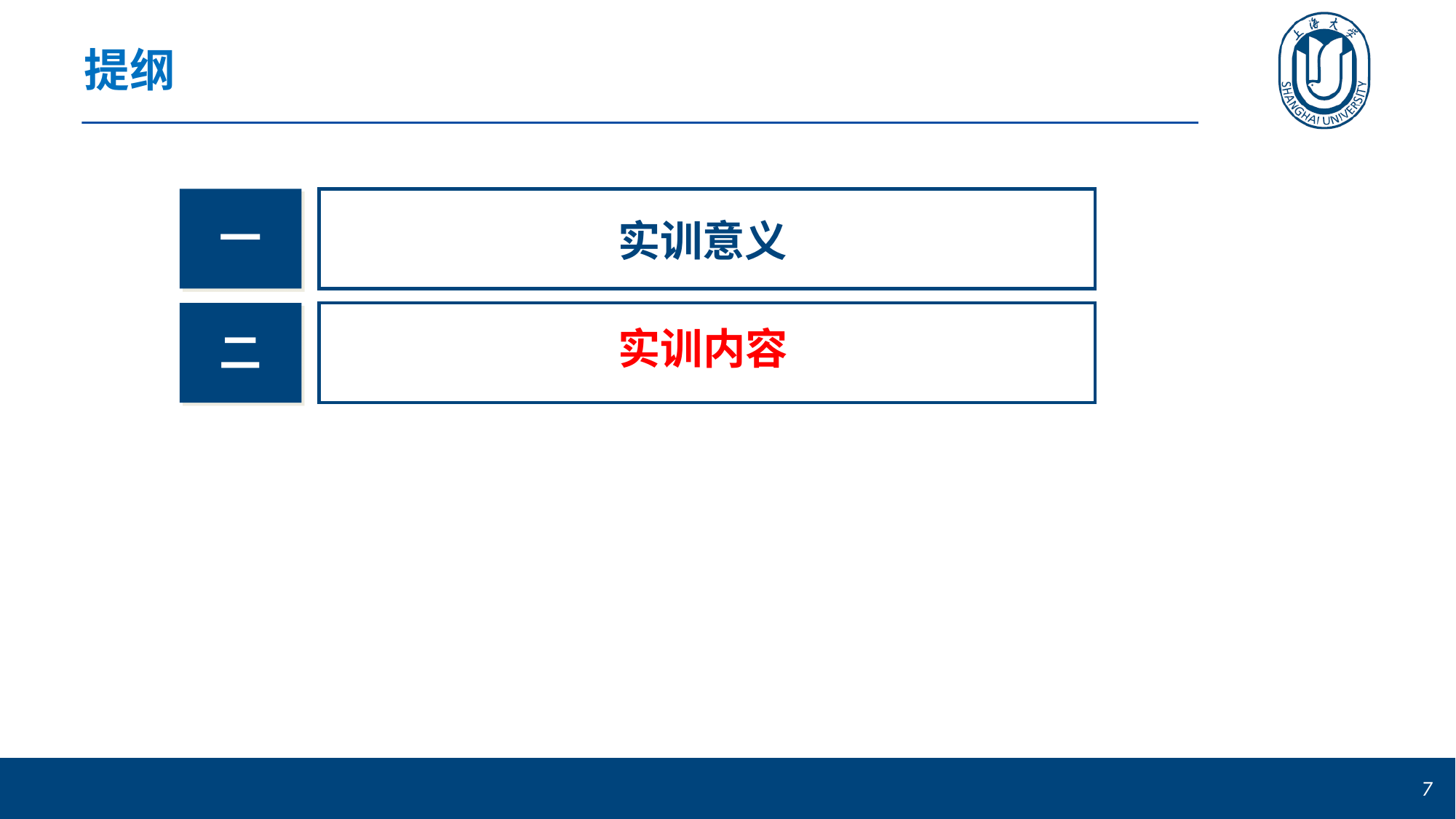

# 提纲

一
实训意义

二
实训内容
7